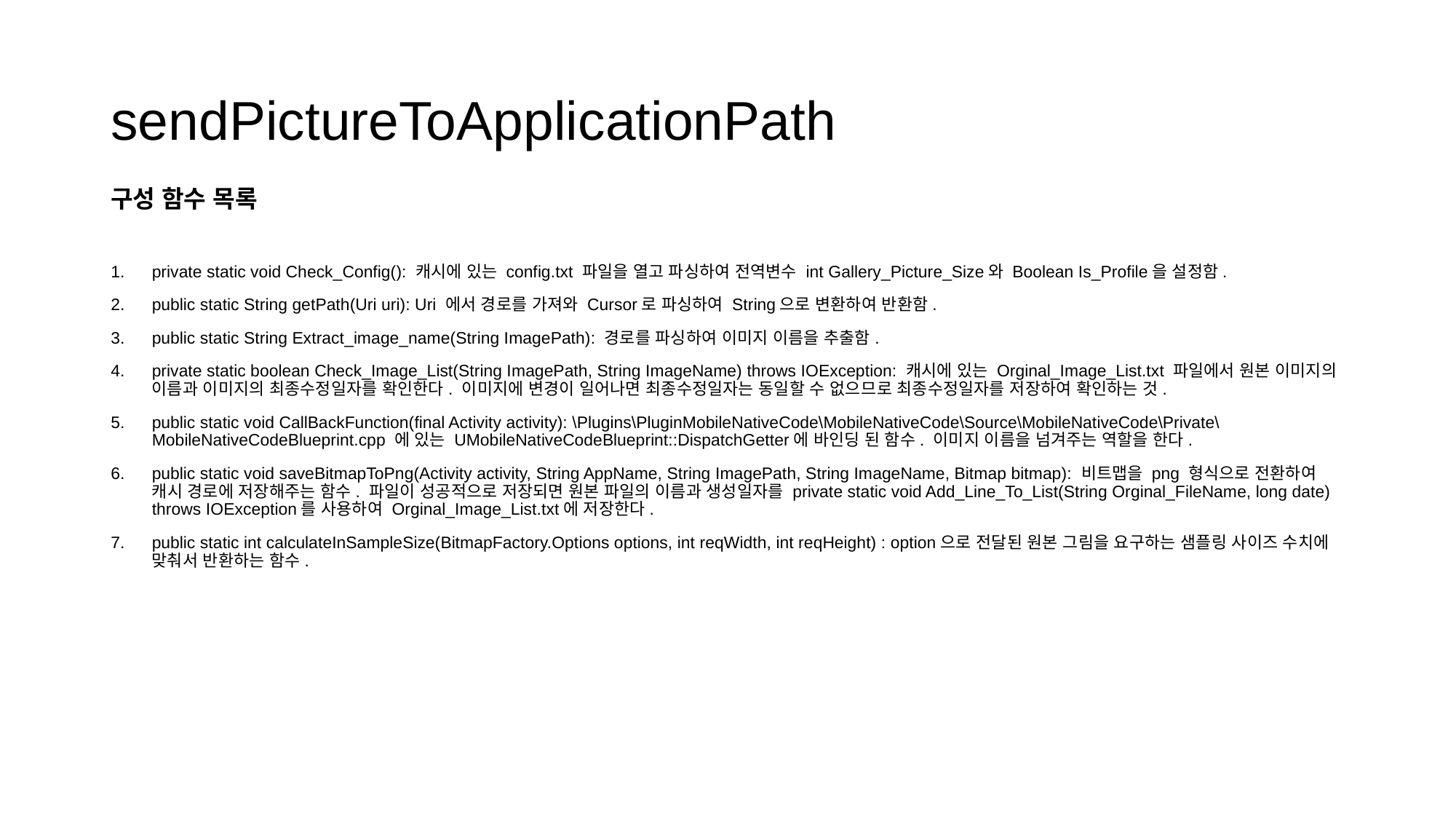

# sendPictureToApplicationPath
구성 함수 목록

private static void Check_Config(): 캐시에 있는 config.txt 파일을 열고 파싱하여 전역변수 int Gallery_Picture_Size와 Boolean Is_Profile을 설정함.
public static String getPath(Uri uri): Uri 에서 경로를 가져와 Cursor로 파싱하여 String으로 변환하여 반환함.
public static String Extract_image_name(String ImagePath): 경로를 파싱하여 이미지 이름을 추출함.
private static boolean Check_Image_List(String ImagePath, String ImageName) throws IOException: 캐시에 있는 Orginal_Image_List.txt 파일에서 원본 이미지의 이름과 이미지의 최종수정일자를 확인한다. 이미지에 변경이 일어나면 최종수정일자는 동일할 수 없으므로 최종수정일자를 저장하여 확인하는 것.
public static void CallBackFunction(final Activity activity): \Plugins\PluginMobileNativeCode\MobileNativeCode\Source\MobileNativeCode\Private\ MobileNativeCodeBlueprint.cpp 에 있는 UMobileNativeCodeBlueprint::DispatchGetter에 바인딩 된 함수. 이미지 이름을 넘겨주는 역할을 한다.
public static void saveBitmapToPng(Activity activity, String AppName, String ImagePath, String ImageName, Bitmap bitmap): 비트맵을 png 형식으로 전환하여 캐시 경로에 저장해주는 함수. 파일이 성공적으로 저장되면 원본 파일의 이름과 생성일자를 private static void Add_Line_To_List(String Orginal_FileName, long date) throws IOException를 사용하여 Orginal_Image_List.txt에 저장한다.
public static int calculateInSampleSize(BitmapFactory.Options options, int reqWidth, int reqHeight) : option으로 전달된 원본 그림을 요구하는 샘플링 사이즈 수치에 맞춰서 반환하는 함수.